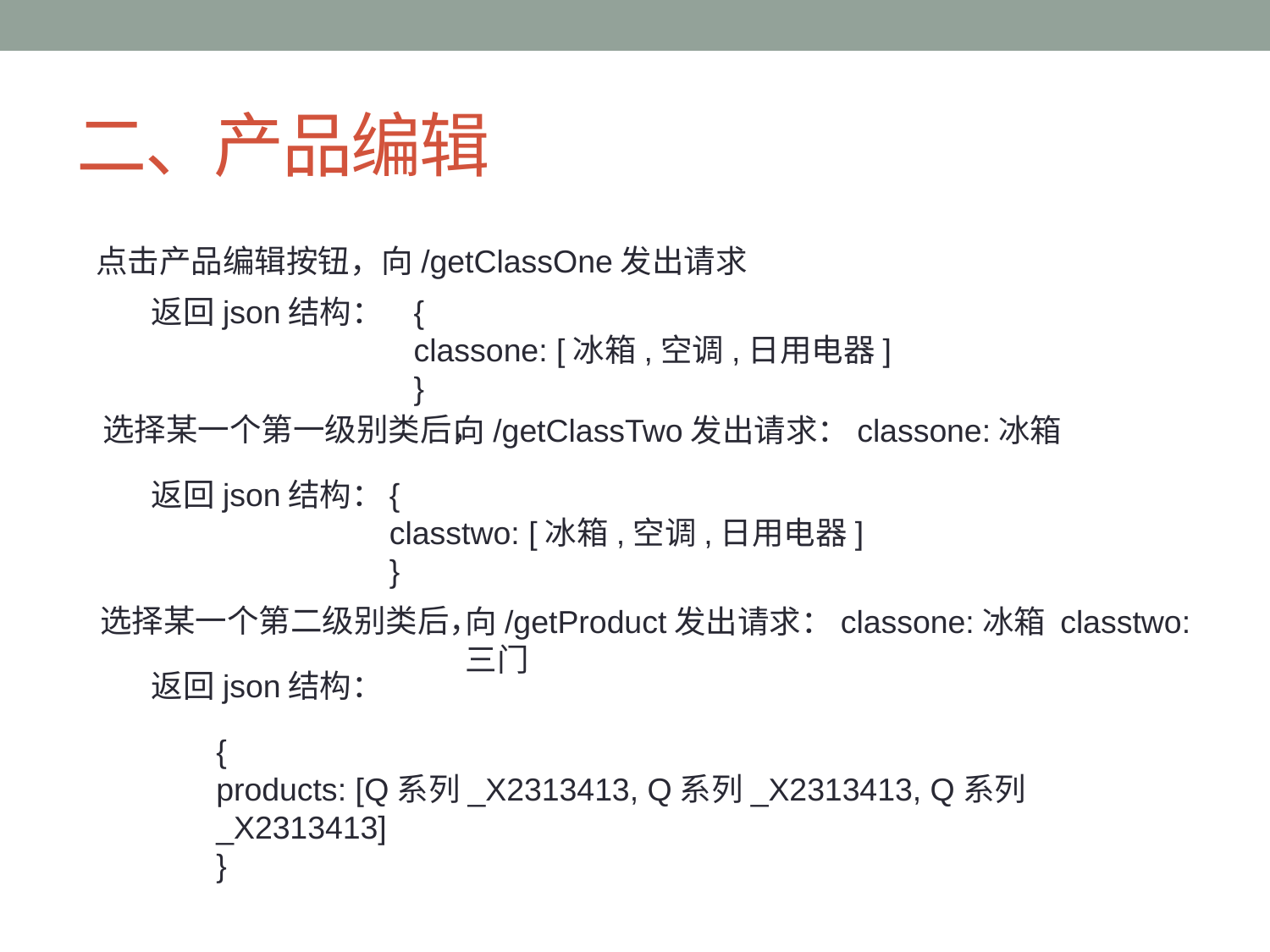

# 二、产品编辑
点击产品编辑按钮，向/getClassOne发出请求
返回json结构：
{
classone: [冰箱,空调,日用电器]
}
选择某一个第一级别类后，
向/getClassTwo发出请求：classone:冰箱
返回json结构：
{
classtwo: [冰箱,空调,日用电器]
}
选择某一个第二级别类后，
向/getProduct发出请求：classone:冰箱 classtwo:三门
返回json结构：
{
products: [Q系列_X2313413, Q系列_X2313413, Q系列_X2313413]
}